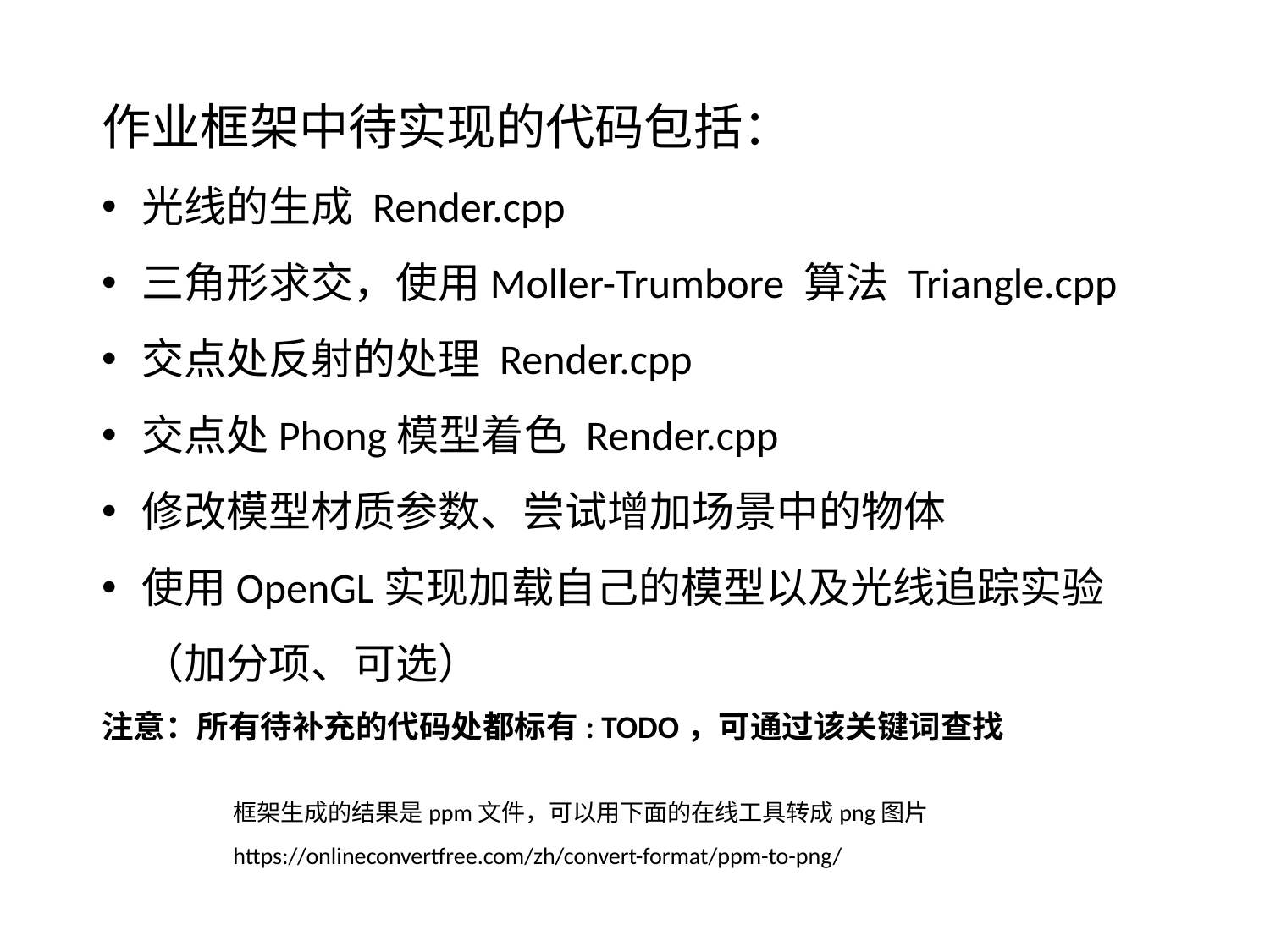

作业框架中待实现的代码包括：
光线的生成 Render.cpp
三角形求交，使用Moller-Trumbore 算法 Triangle.cpp
交点处反射的处理 Render.cpp
交点处Phong模型着色 Render.cpp
修改模型材质参数、尝试增加场景中的物体
使用OpenGL实现加载自己的模型以及光线追踪实验（加分项、可选）
注意：所有待补充的代码处都标有: TODO，可通过该关键词查找
框架生成的结果是ppm文件，可以用下面的在线工具转成png图片
https://onlineconvertfree.com/zh/convert-format/ppm-to-png/